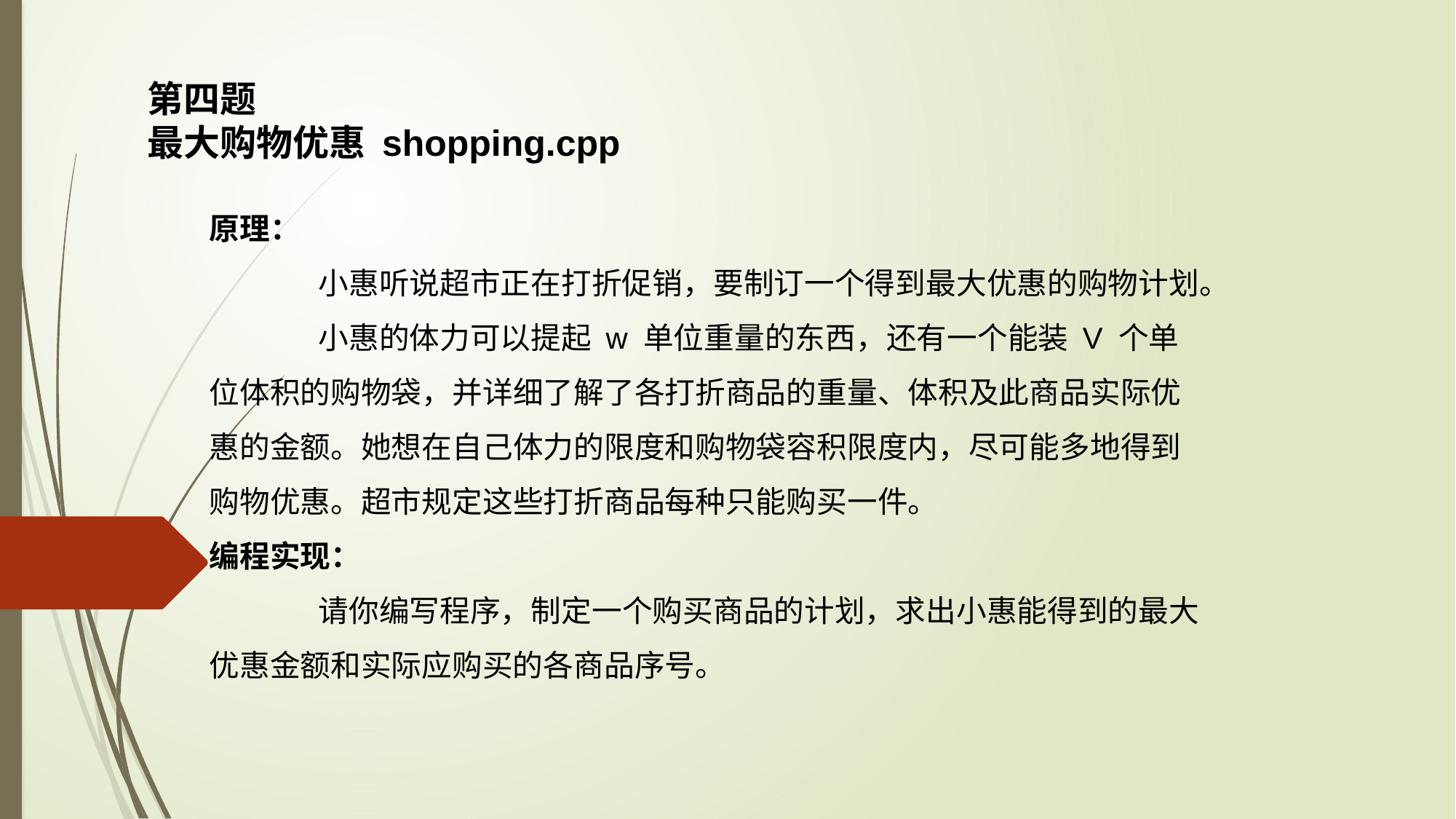

第四题
最大购物优惠 shopping.cpp
原理：
	小惠听说超市正在打折促销，要制订一个得到最大优惠的购物计划。
	小惠的体力可以提起 w 单位重量的东西，还有一个能装 V 个单位体积的购物袋，并详细了解了各打折商品的重量、体积及此商品实际优惠的金额。她想在自己体力的限度和购物袋容积限度内，尽可能多地得到购物优惠。超市规定这些打折商品每种只能购买一件。
编程实现：
	请你编写程序，制定一个购买商品的计划，求出小惠能得到的最大优惠金额和实际应购买的各商品序号。